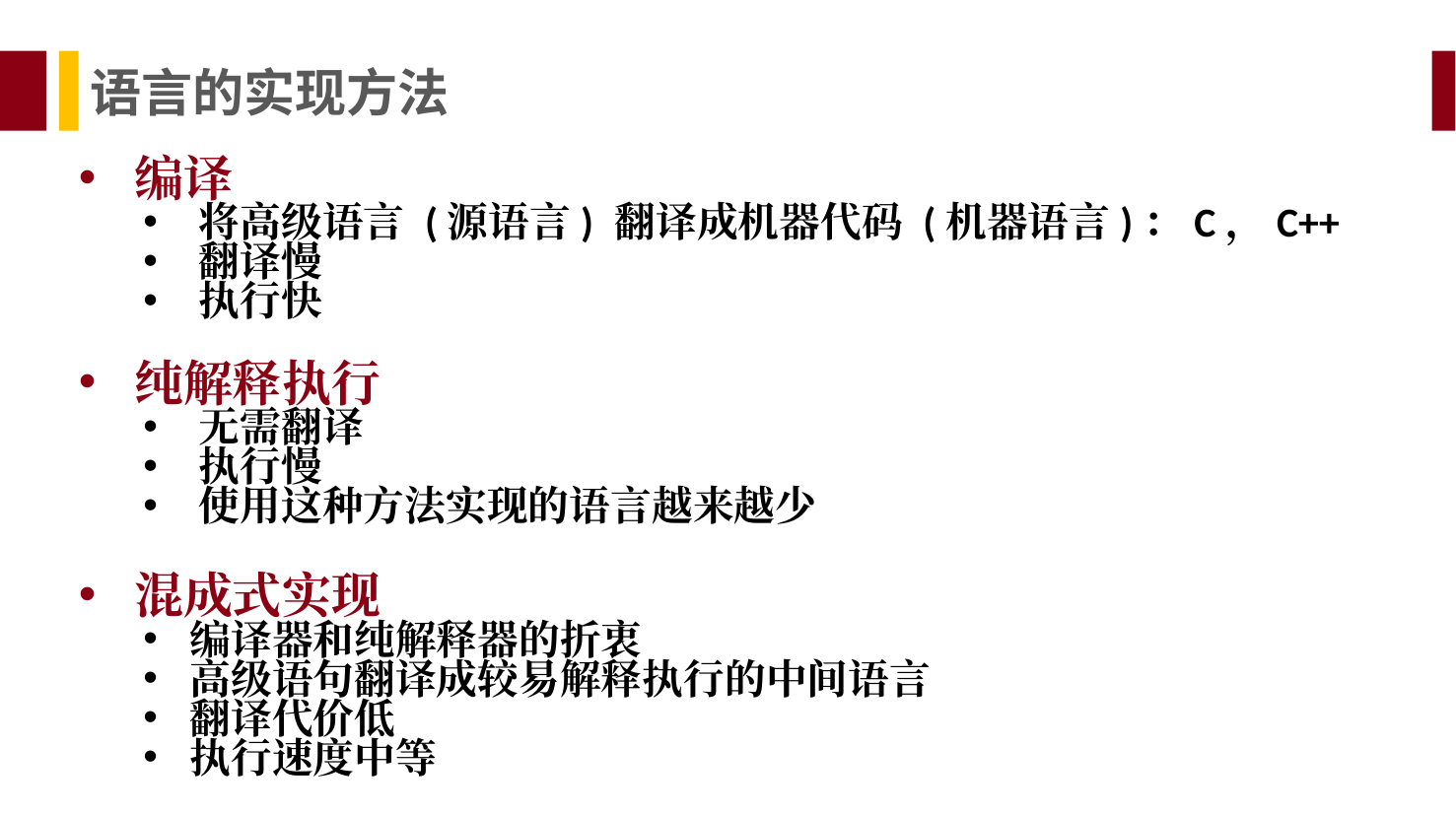

语言的实现方法
编译
将高级语言 (源语言) 翻译成机器代码 (机器语言)：C，C++
翻译慢
执行快

纯解释执行
无需翻译
执行慢
使用这种方法实现的语言越来越少

混成式实现
编译器和纯解释器的折衷
高级语句翻译成较易解释执行的中间语言
翻译代价低
执行速度中等